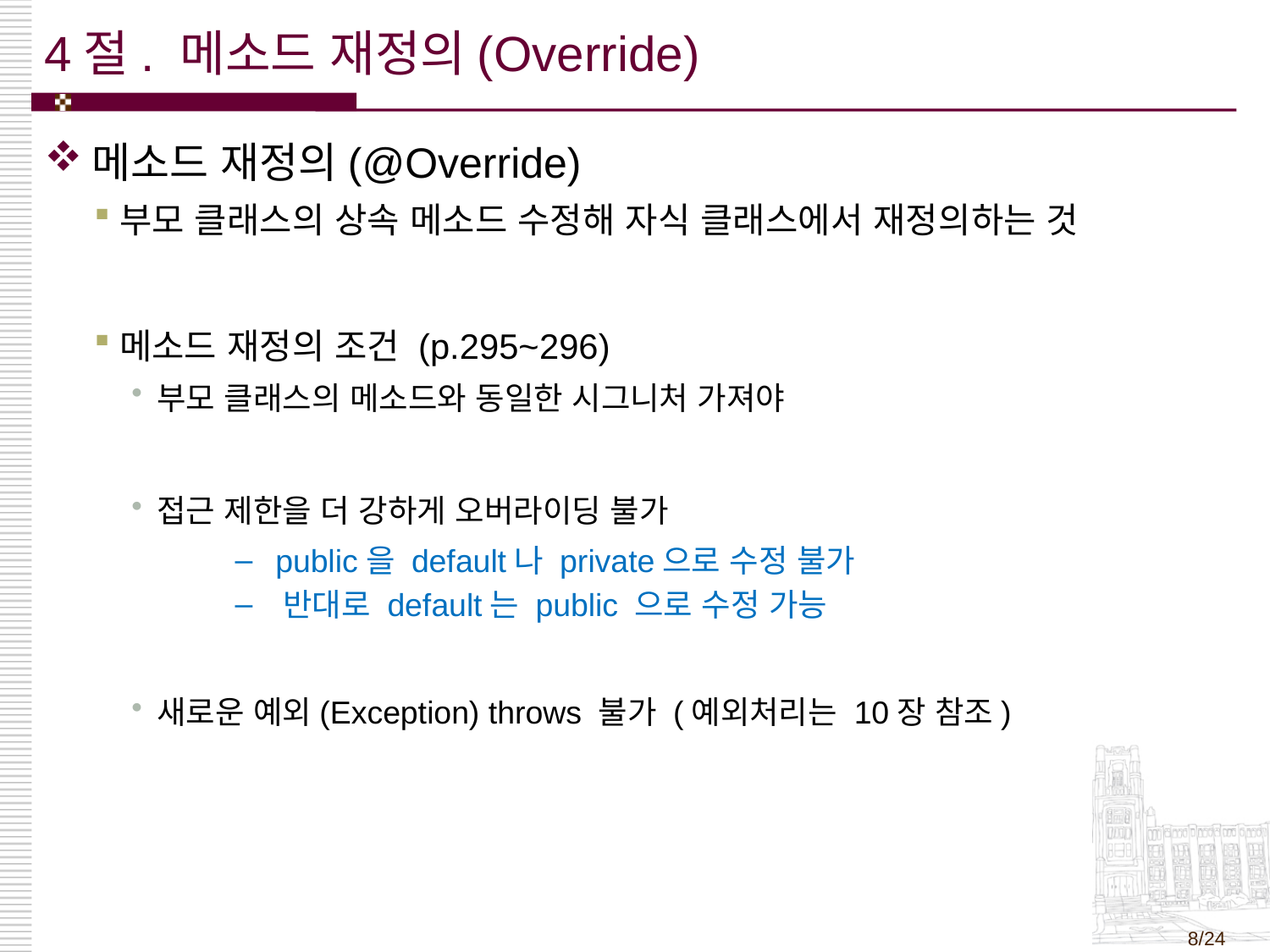

# 4절. 메소드 재정의(Override)
메소드 재정의(@Override)
부모 클래스의 상속 메소드 수정해 자식 클래스에서 재정의하는 것

메소드 재정의 조건 (p.295~296)
부모 클래스의 메소드와 동일한 시그니처 가져야

접근 제한을 더 강하게 오버라이딩 불가
 public을 default나 private으로 수정 불가
 반대로 default는 public 으로 수정 가능

새로운 예외(Exception) throws 불가 (예외처리는 10장 참조)